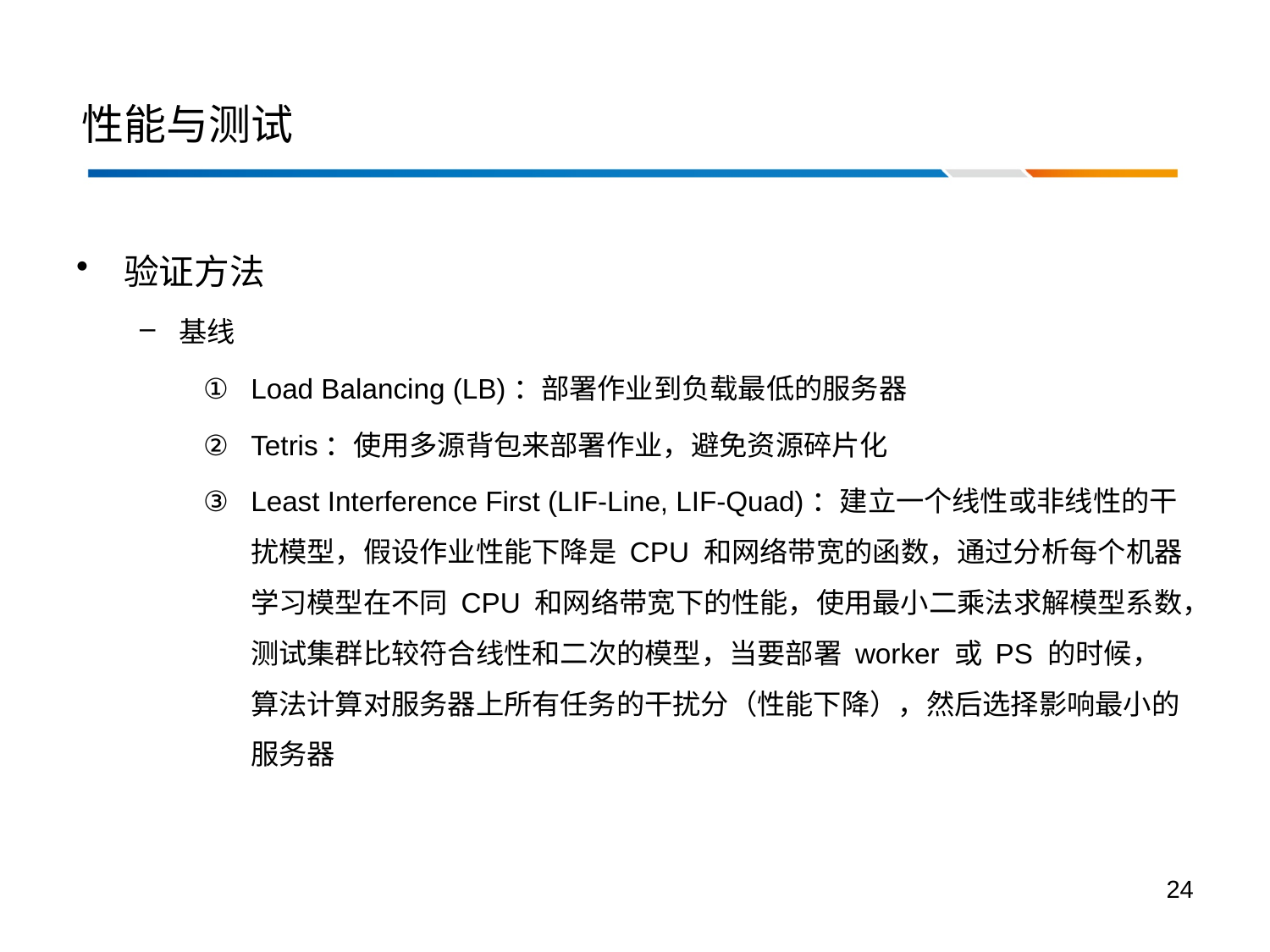

# 性能与测试
验证方法
基线
Load Balancing (LB)：部署作业到负载最低的服务器
Tetris：使用多源背包来部署作业，避免资源碎片化
Least Interference First (LIF-Line, LIF-Quad)：建立一个线性或非线性的干扰模型，假设作业性能下降是 CPU 和网络带宽的函数，通过分析每个机器学习模型在不同 CPU 和网络带宽下的性能，使用最小二乘法求解模型系数，测试集群比较符合线性和二次的模型，当要部署 worker 或 PS 的时候，算法计算对服务器上所有任务的干扰分（性能下降），然后选择影响最小的服务器
24